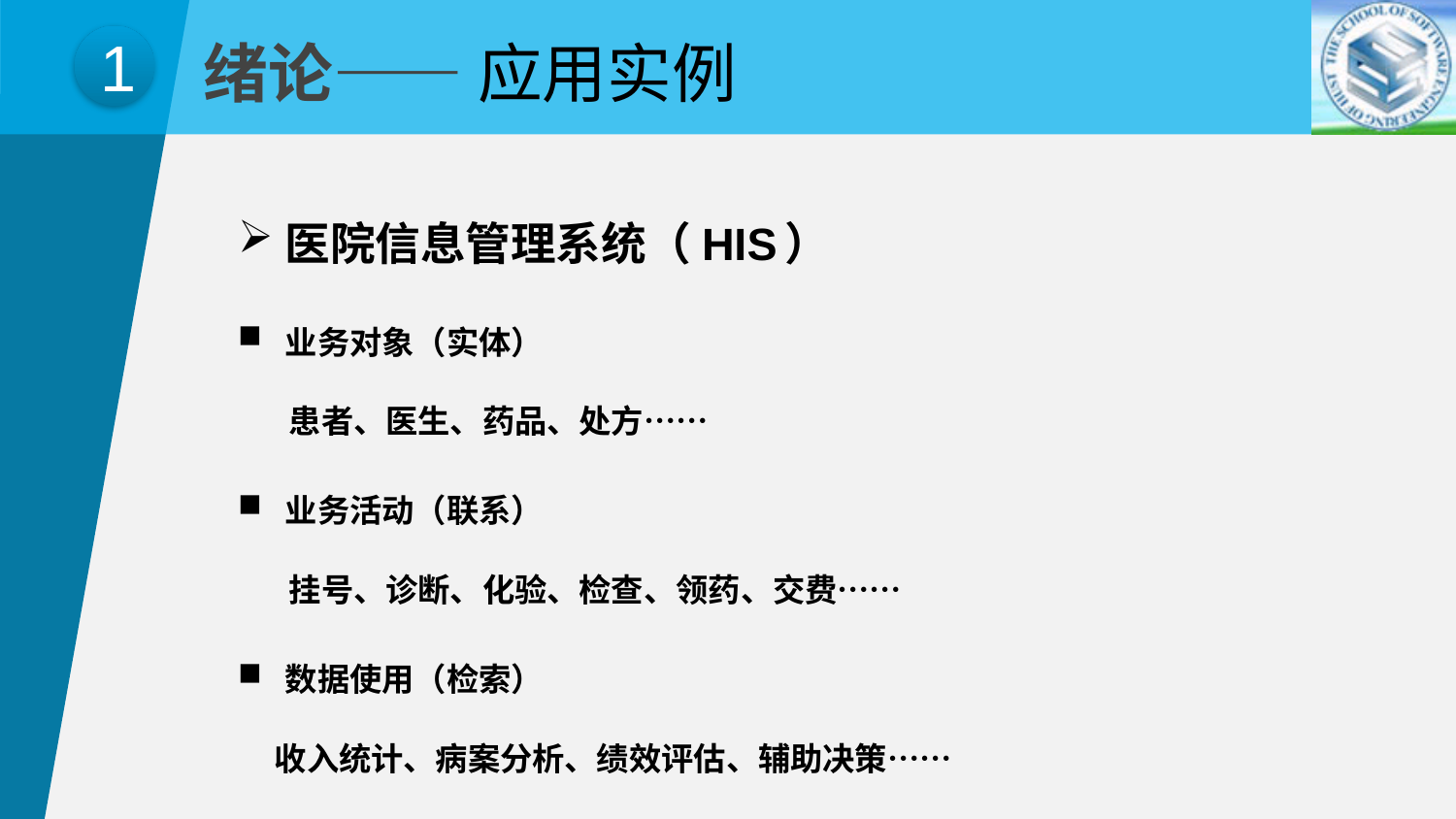

绪论—— 应用实例
1
医院信息管理系统（HIS）
业务对象（实体）
      患者、医生、药品、处方……
业务活动（联系）
      挂号、诊断、化验、检查、领药、交费……
数据使用（检索）
    收入统计、病案分析、绩效评估、辅助决策……